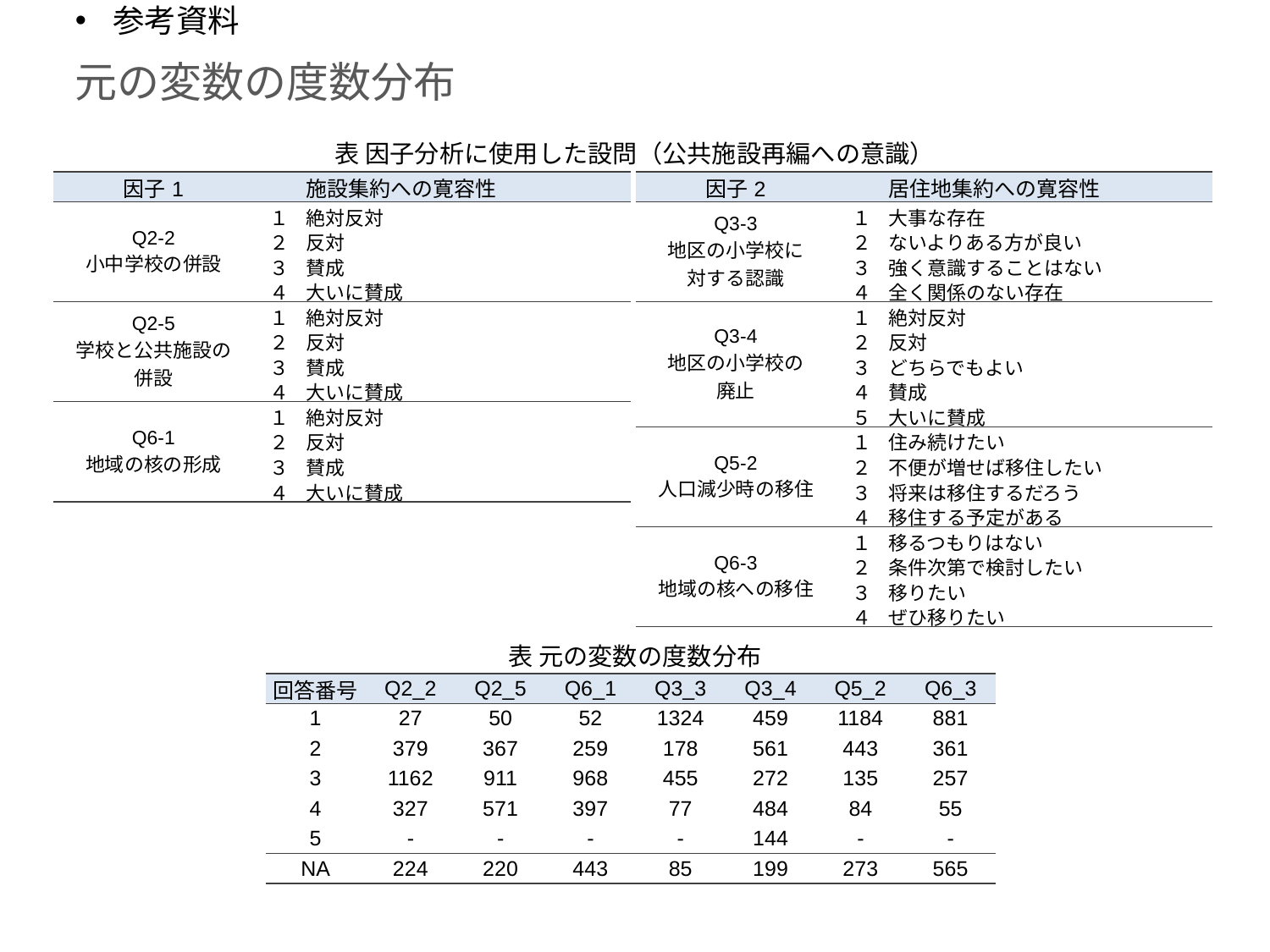

参考資料
# 元の変数の度数分布
表 因子分析に使用した設問（公共施設再編への意識）
| 因子1 |  | 施設集約への寛容性 |
| --- | --- | --- |
| Q2-2 小中学校の併設 | １ | 絶対反対 |
|  | ２ | 反対 |
|  | ３ | 賛成 |
|  | ４ | 大いに賛成 |
| Q2-5 学校と公共施設の 併設 | １ | 絶対反対 |
|  | ２ | 反対 |
|  | ３ | 賛成 |
|  | ４ | 大いに賛成 |
| Q6-1 地域の核の形成 | １ | 絶対反対 |
|  | ２ | 反対 |
|  | ３ | 賛成 |
|  | ４ | 大いに賛成 |
| 因子2 |  | 居住地集約への寛容性 |
| --- | --- | --- |
| Q3-3 地区の小学校に 対する認識 | １ | 大事な存在 |
|  | ２ | ないよりある方が良い |
|  | ３ | 強く意識することはない |
|  | ４ | 全く関係のない存在 |
| Q3-4 地区の小学校の 廃止 | １ | 絶対反対 |
|  | ２ | 反対 |
|  | ３ | どちらでもよい |
|  | ４ | 賛成 |
|  | ５ | 大いに賛成 |
| Q5-2 人口減少時の移住 | １ | 住み続けたい |
|  | ２ | 不便が増せば移住したい |
|  | ３ | 将来は移住するだろう |
|  | ４ | 移住する予定がある |
| Q6-3 地域の核への移住 | １ | 移るつもりはない |
|  | ２ | 条件次第で検討したい |
|  | ３ | 移りたい |
|  | ４ | ぜひ移りたい |
表 元の変数の度数分布
| 回答番号 | Q2\_2 | Q2\_5 | Q6\_1 | Q3\_3 | Q3\_4 | Q5\_2 | Q6\_3 |
| --- | --- | --- | --- | --- | --- | --- | --- |
| 1 | 27 | 50 | 52 | 1324 | 459 | 1184 | 881 |
| 2 | 379 | 367 | 259 | 178 | 561 | 443 | 361 |
| 3 | 1162 | 911 | 968 | 455 | 272 | 135 | 257 |
| 4 | 327 | 571 | 397 | 77 | 484 | 84 | 55 |
| 5 | - | - | - | - | 144 | - | - |
| NA | 224 | 220 | 443 | 85 | 199 | 273 | 565 |